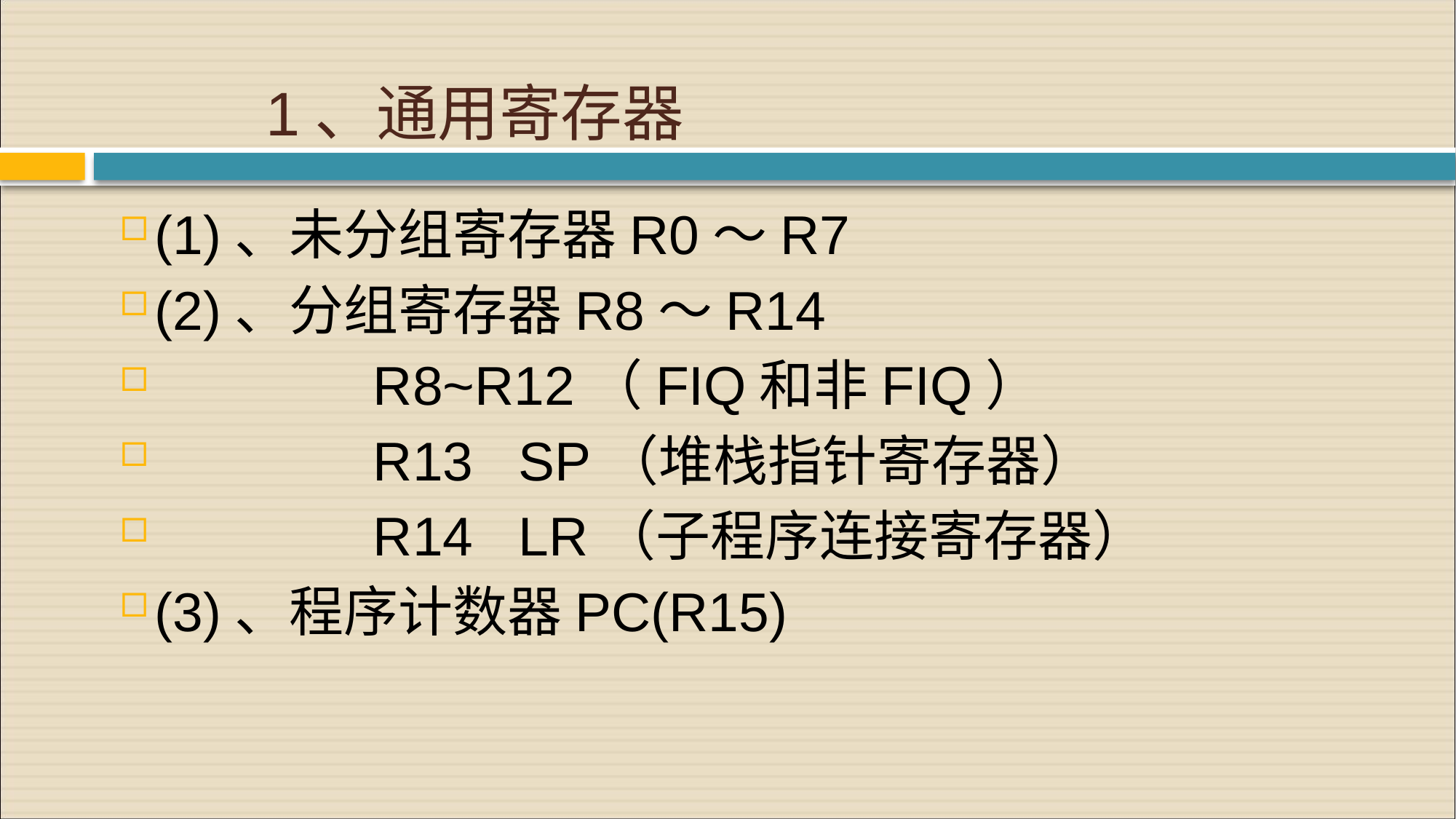

# 1、通用寄存器
(1)、未分组寄存器R0～R7
(2)、分组寄存器R8～R14
		R8~R12（FIQ和非FIQ）
		R13   SP（堆栈指针寄存器）
		R14   LR（子程序连接寄存器）
(3)、程序计数器PC(R15)